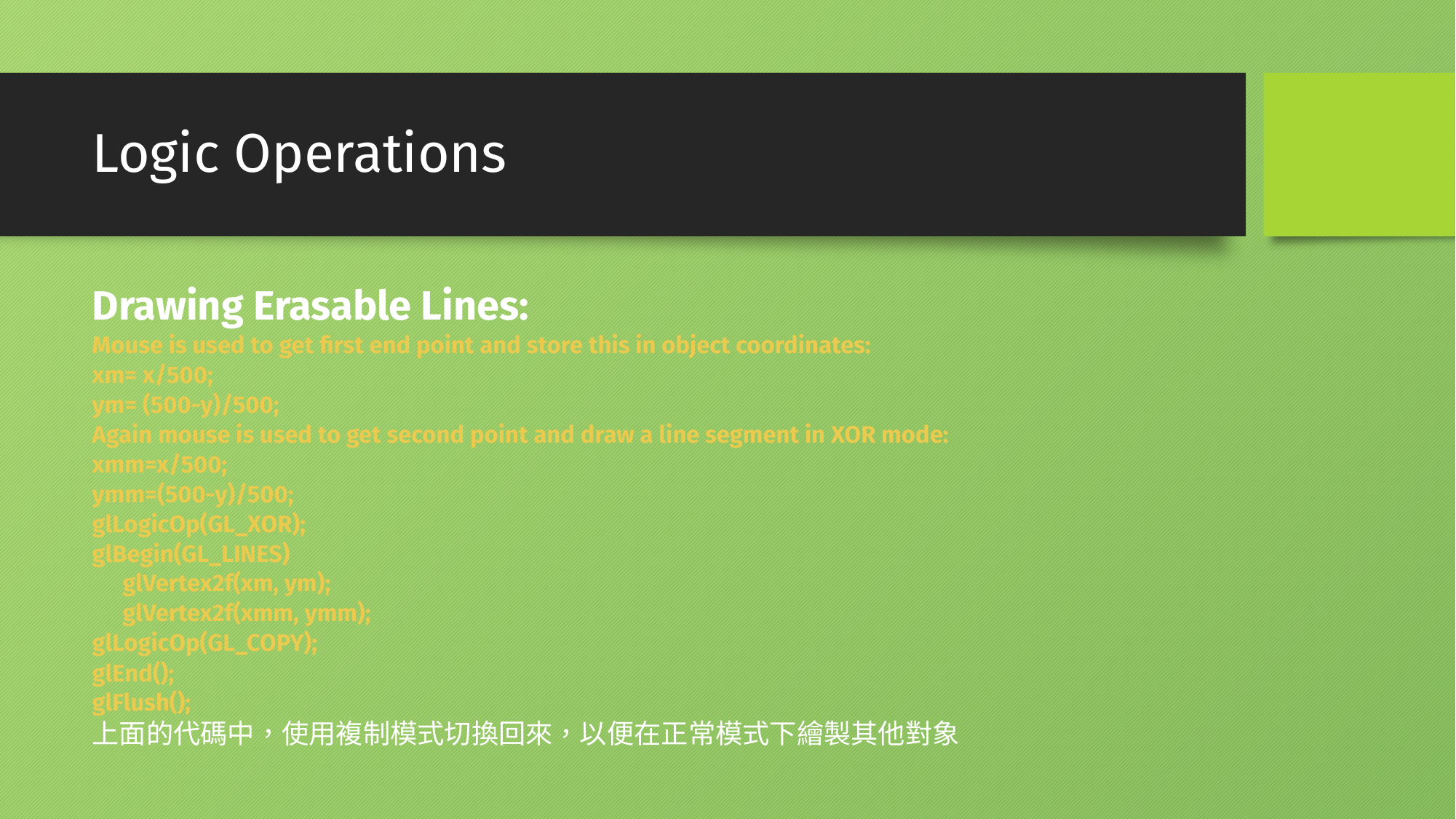

# Logic Operations
Drawing Erasable Lines:
Mouse is used to get first end point and store this in object coordinates:
xm= x/500;
ym= (500-y)/500;
Again mouse is used to get second point and draw a line segment in XOR mode:
xmm=x/500;
ymm=(500-y)/500;
glLogicOp(GL_XOR);
glBegin(GL_LINES)
   	glVertex2f(xm, ym);
   	glVertex2f(xmm, ymm);
glLogicOp(GL_COPY);
glEnd();
glFlush();
上面的代碼中，使用複制模式切換回來，以便在正常模式下繪製其他對象